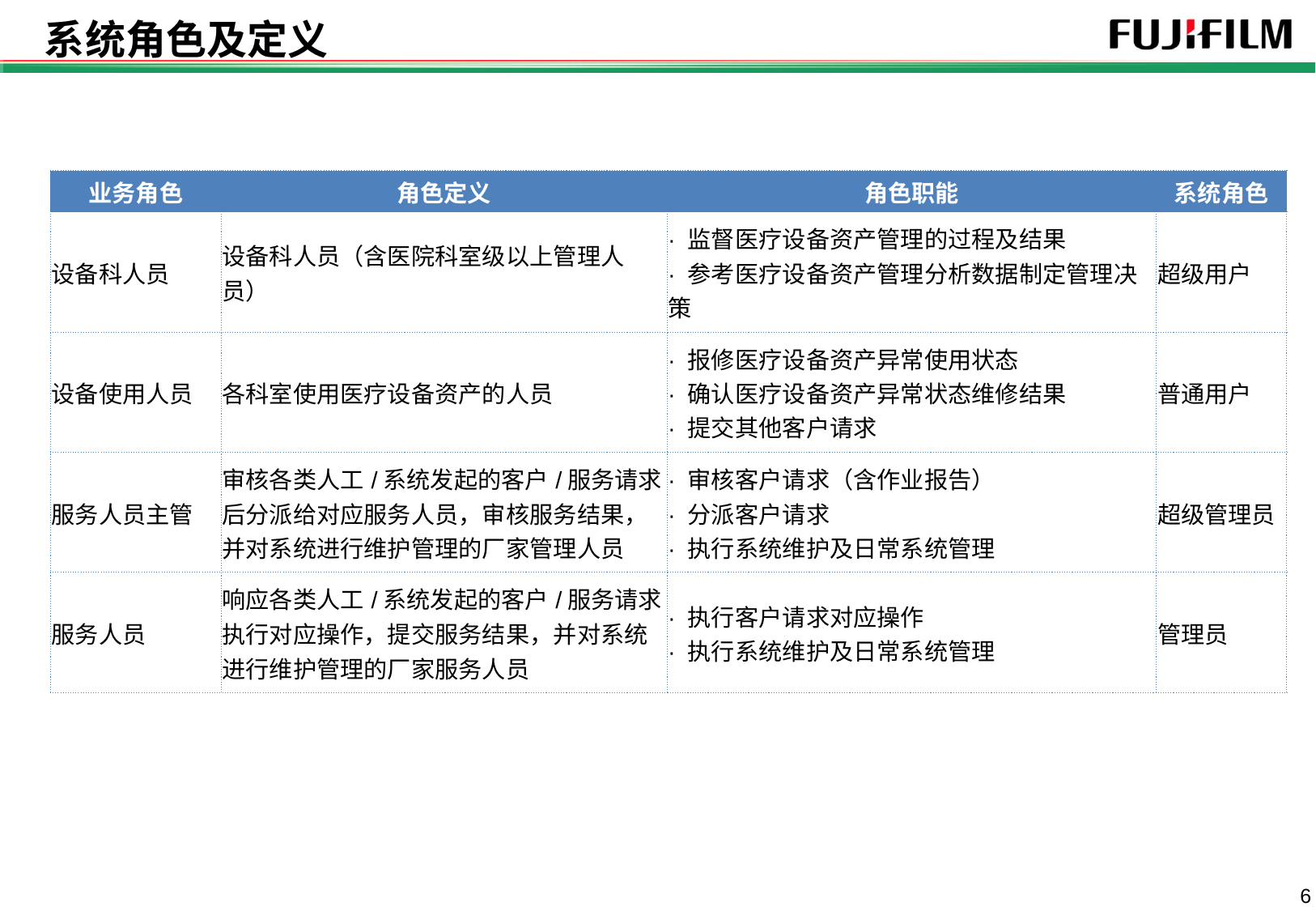

# 系统角色及定义

| 业务角色 | 角色定义 | 角色职能 | 系统角色 |
| --- | --- | --- | --- |
| 设备科人员 | 设备科人员（含医院科室级以上管理人员） | · 监督医疗设备资产管理的过程及结果 · 参考医疗设备资产管理分析数据制定管理决策 | 超级用户 |
| 设备使用人员 | 各科室使用医疗设备资产的人员 | · 报修医疗设备资产异常使用状态 · 确认医疗设备资产异常状态维修结果 · 提交其他客户请求 | 普通用户 |
| 服务人员主管 | 审核各类人工/系统发起的客户/服务请求 后分派给对应服务人员，审核服务结果，并对系统进行维护管理的厂家管理人员 | · 审核客户请求（含作业报告） · 分派客户请求 · 执行系统维护及日常系统管理 | 超级管理员 |
| 服务人员 | 响应各类人工/系统发起的客户/服务请求 执行对应操作，提交服务结果，并对系统进行维护管理的厂家服务人员 | · 执行客户请求对应操作 · 执行系统维护及日常系统管理 | 管理员 |